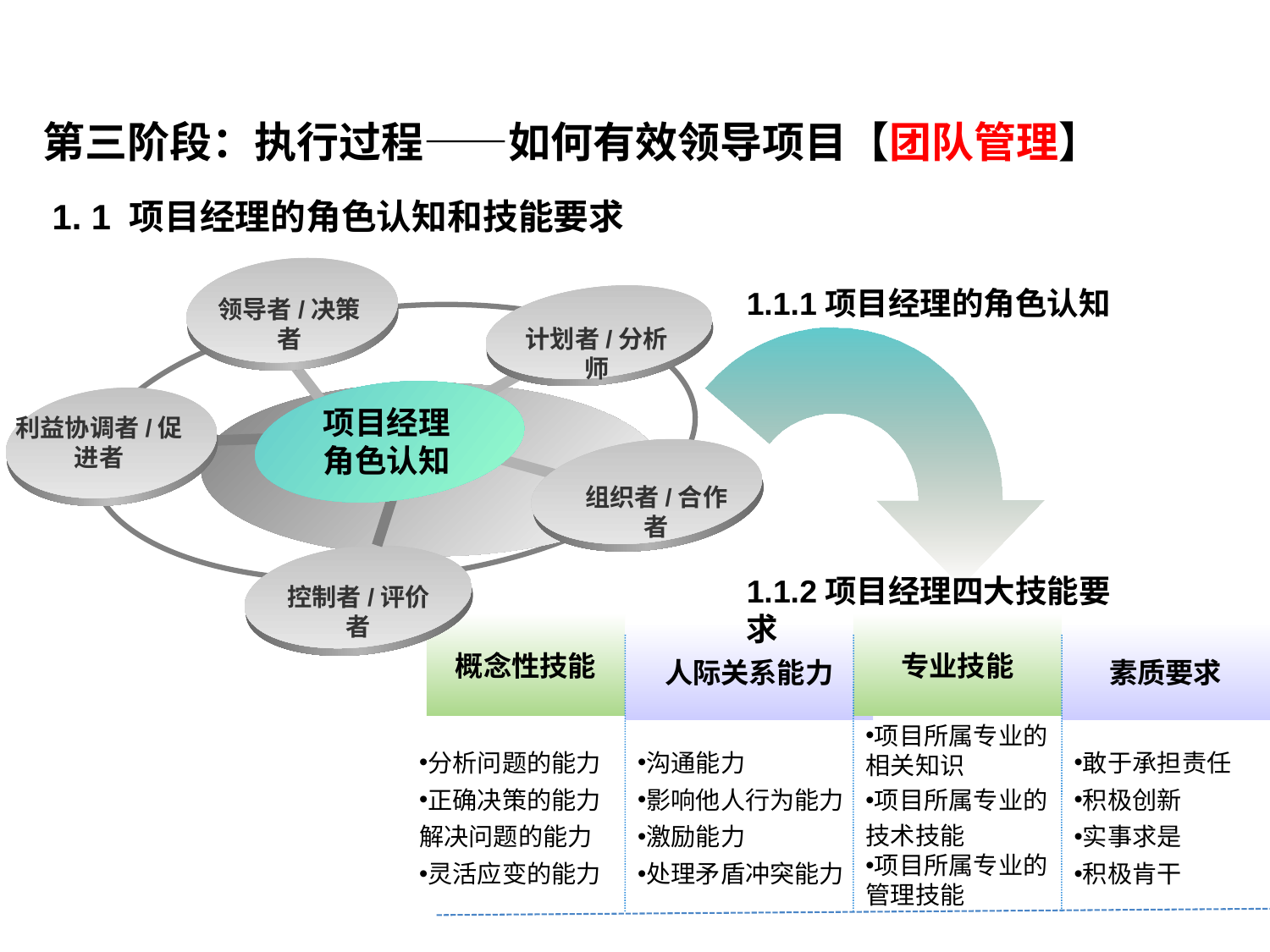

第三阶段：执行过程——如何有效领导项目【团队管理】
1. 1 项目经理的角色认知和技能要求

1.1.1项目经理的角色认知

领导者/决策者

计划者/分析师

项目经理
角色认知
利益协调者/促进者

组织者/合作者

1.1.2项目经理四大技能要求
控制者/评价者
概念性技能
专业技能
人际关系能力
素质要求
项目所属专业的相关知识
项目所属专业的技术技能
项目所属专业的管理技能
分析问题的能力
正确决策的能力解决问题的能力
灵活应变的能力
沟通能力
影响他人行为能力
激励能力
处理矛盾冲突能力
敢于承担责任
积极创新
实事求是
积极肯干